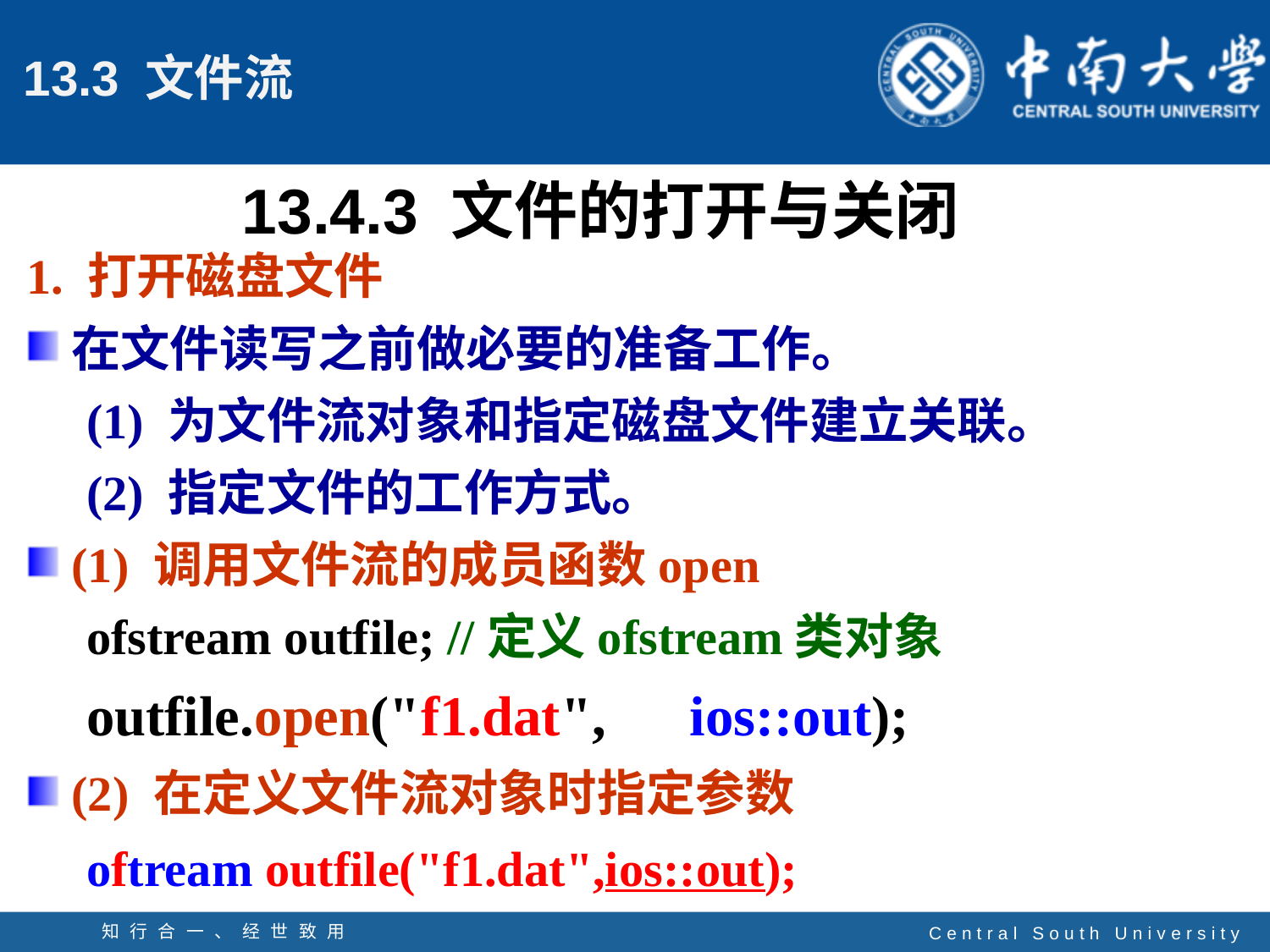

13.4.3 文件的打开与关闭
1. 打开磁盘文件
在文件读写之前做必要的准备工作。
(1) 为文件流对象和指定磁盘文件建立关联。
(2) 指定文件的工作方式。
(1) 调用文件流的成员函数open
ofstream outfile; //定义ofstream类对象
outfile.open("f1.dat",　ios::out);
(2) 在定义文件流对象时指定参数
oftream outfile("f1.dat",ios::out);

知行合一、经世致用
自强不息 厚德载物
Central South University
28